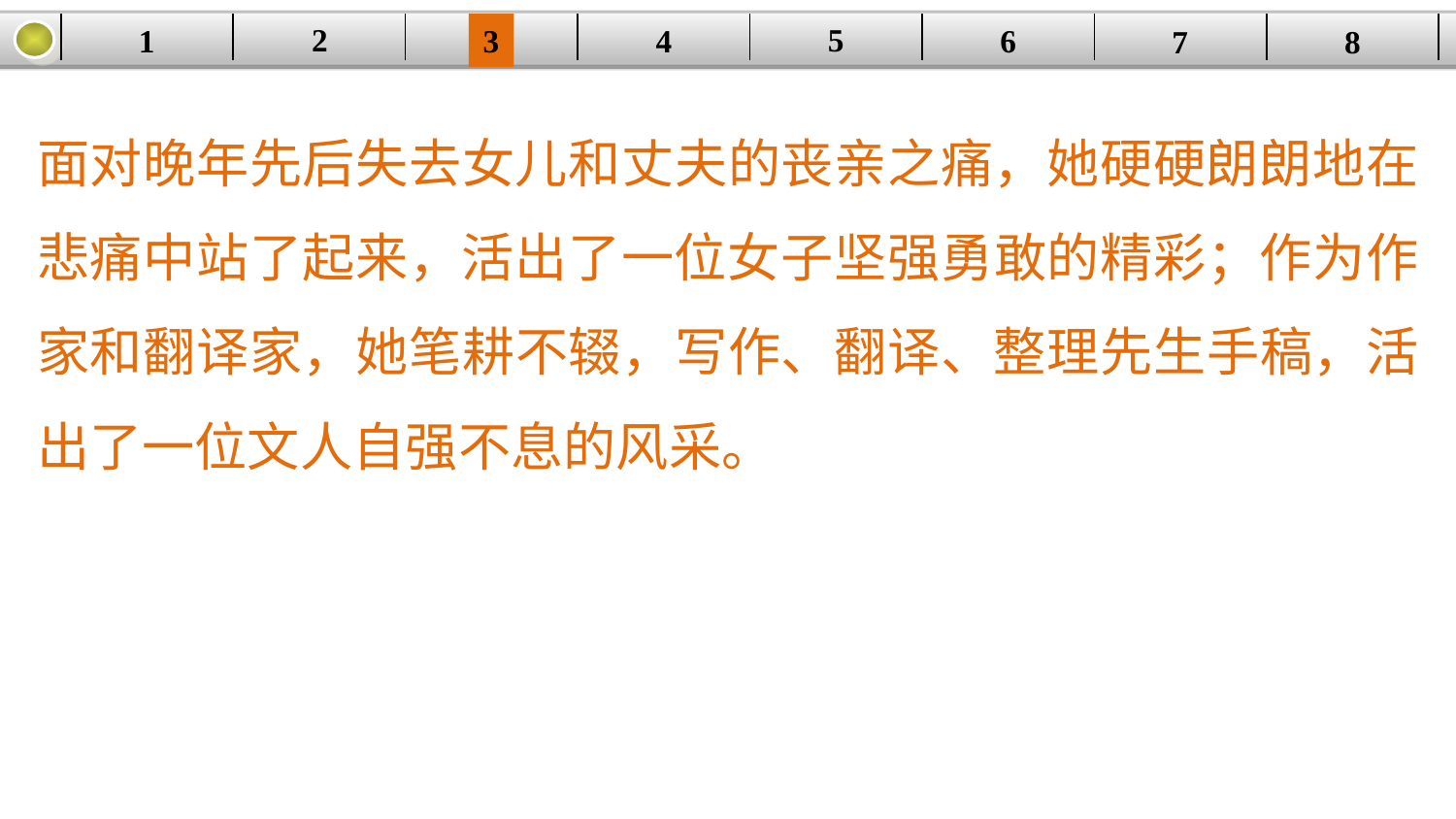

5
2
1
4
6
|  |  |  |  |  |  |  |  |
| --- | --- | --- | --- | --- | --- | --- | --- |
3
8
7

面对晚年先后失去女儿和丈夫的丧亲之痛，她硬硬朗朗地在悲痛中站了起来，活出了一位女子坚强勇敢的精彩；作为作家和翻译家，她笔耕不辍，写作、翻译、整理先生手稿，活出了一位文人自强不息的风采。